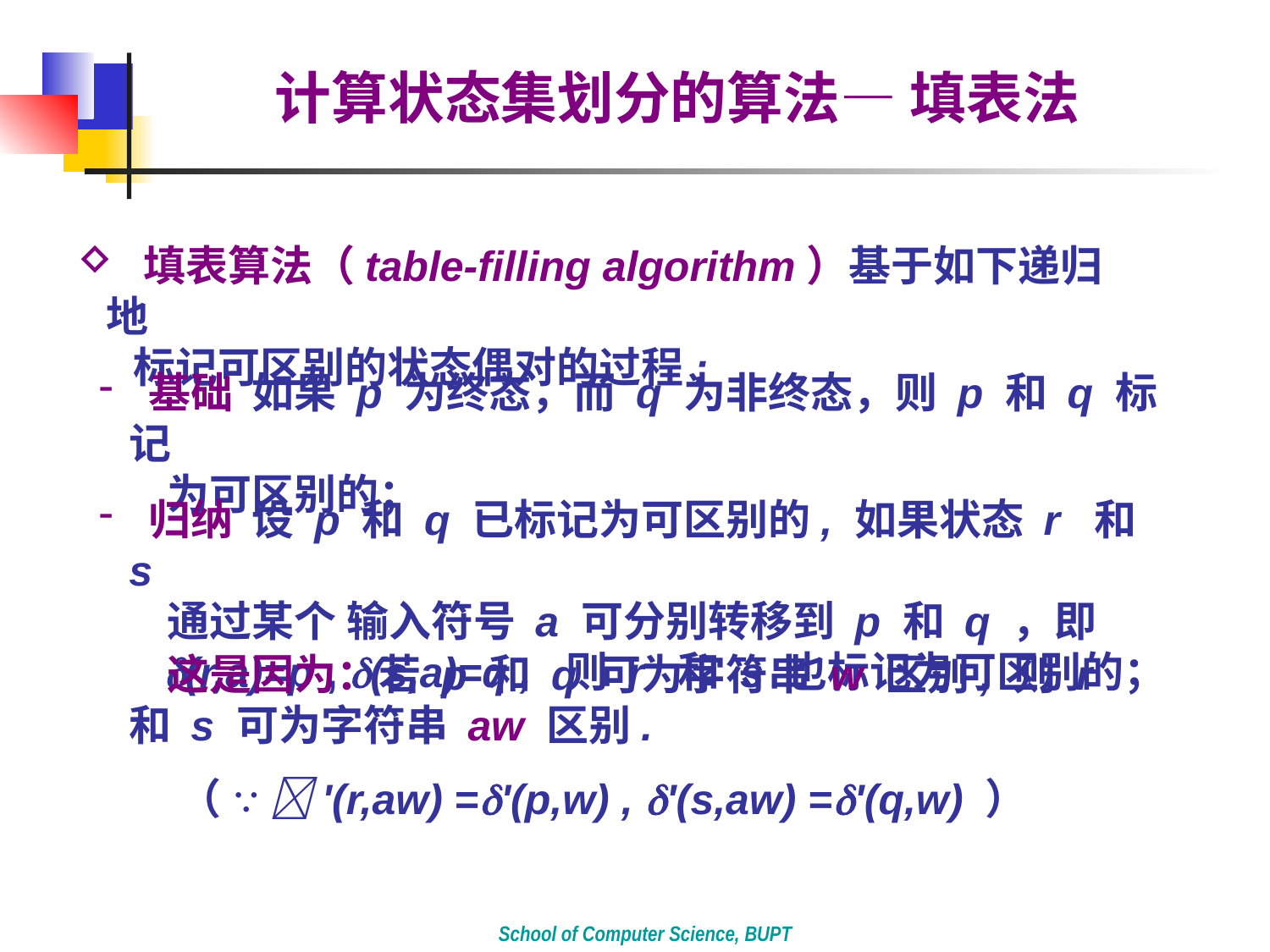

计算状态集划分的算法— 填表法

  填表算法（table-filling algorithm）基于如下递归地
     标记可区别的状态偶对的过程:
 基础  如果 p 为终态，而 q 为非终态，则 p 和 q 标记
   为可区别的；
 归纳  设 p 和 q 已标记为可区别的, 如果状态 r  和 s
   通过某个 输入符号 a 可分别转移到 p 和 q ，即
   δ(r,a)=p , δ(s,a)=q ,  则 r  和 s 也标记为可区别的；
   这是因为：若 p 和 q 可为字符串 w 区别, 则 r  和 s 可为字符串 aw 区别.
（ ∵ δ'(r,aw) =δ'(p,w) , δ'(s,aw) =δ'(q,w) ）

School of Computer Science, BUPT
6